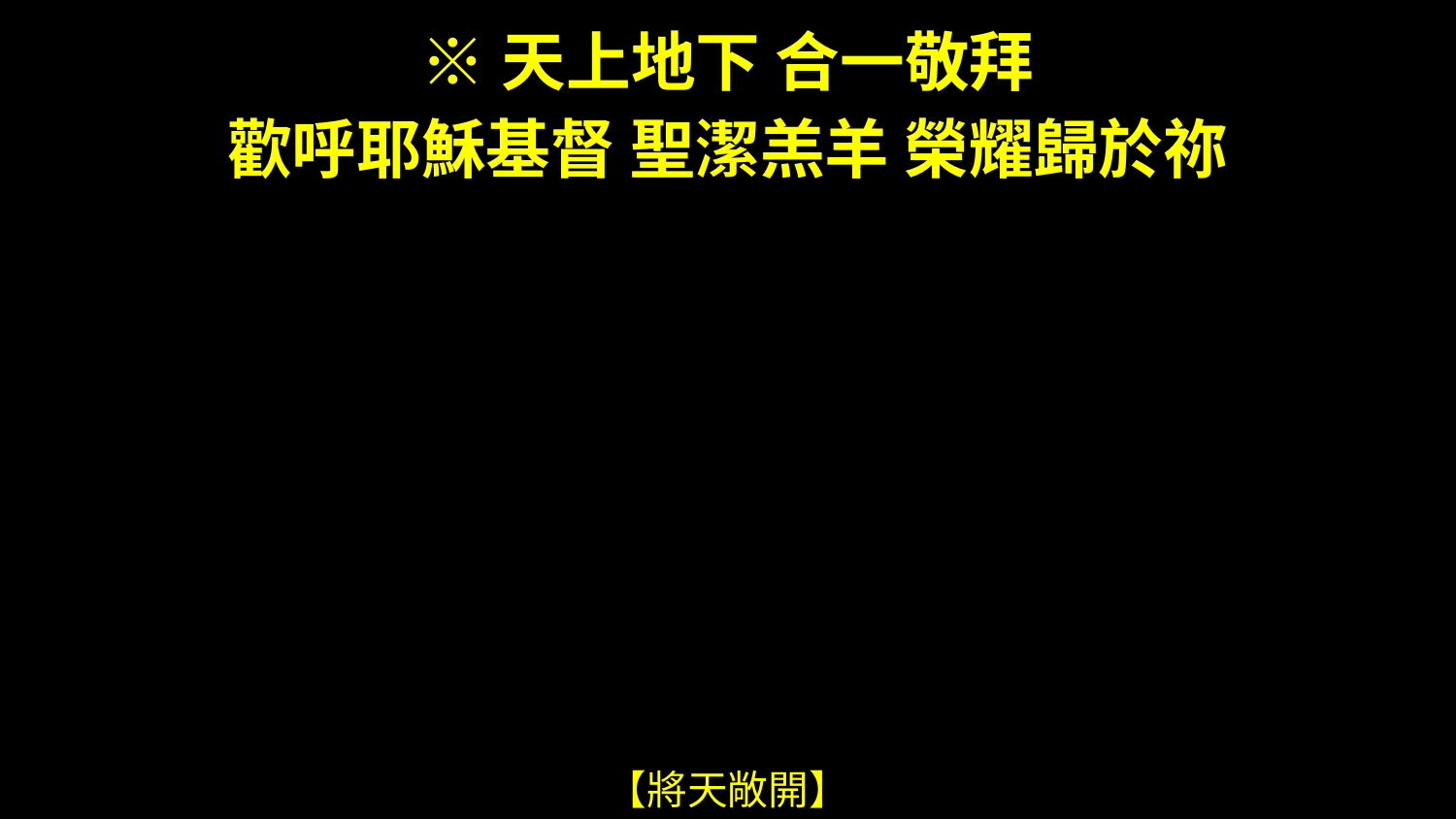

※天上地下 合一敬拜
#
歡呼耶穌基督 聖潔羔羊 榮耀歸於祢
【將天敞開】